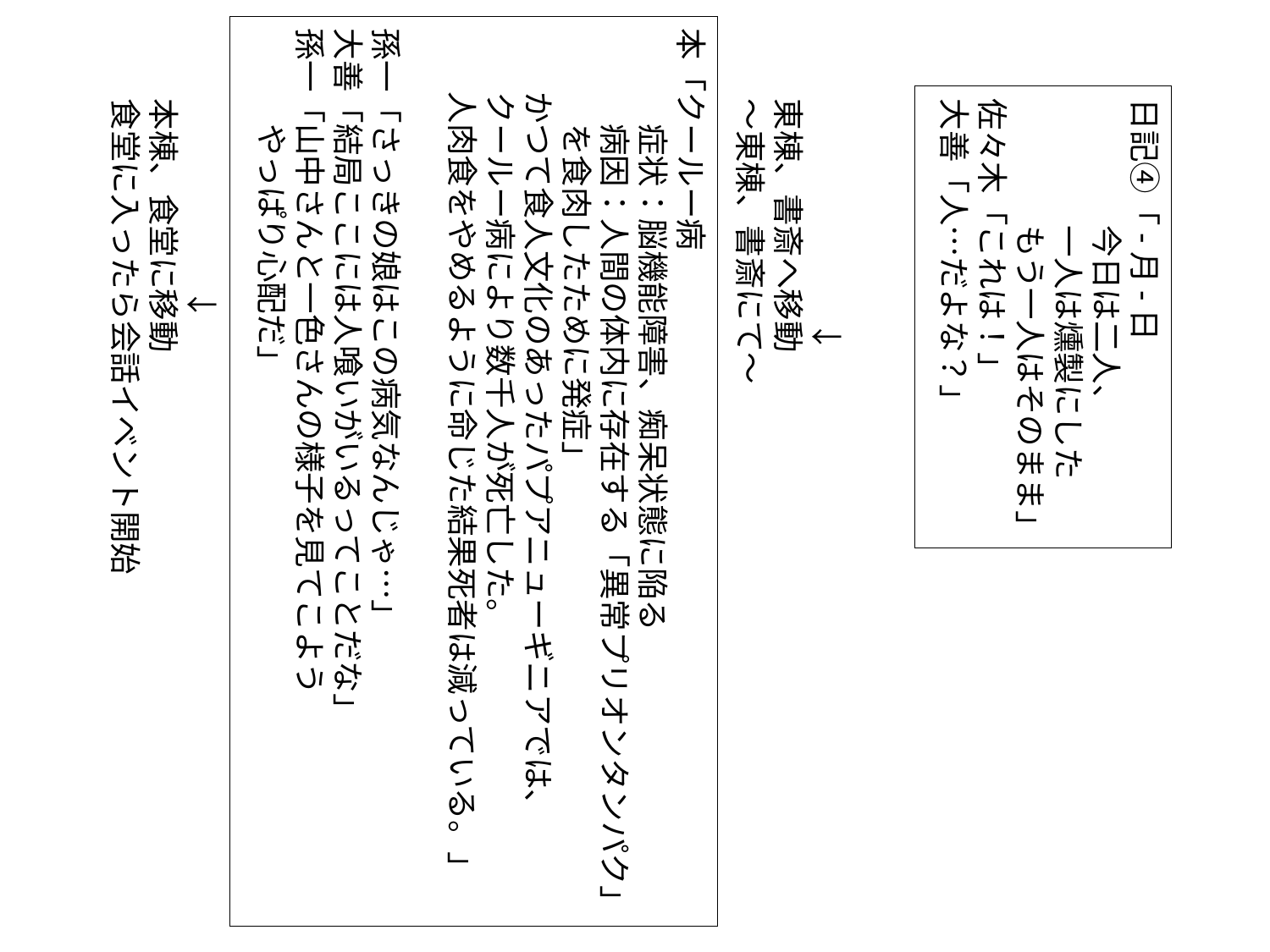

本「クールー病
　　　症状：脳機能障害、痴呆状態に陥る
　　　病因：人間の体内に存在する「異常プリオンタンパク」
　　　を食肉したために発症」
　　かつて食人文化のあったパプアニューギニアでは、
　　クールー病により数千人が死亡した。
　　人肉食をやめるように命じた結果死者は減っている。」

孫一「さっきの娘はこの病気なんじゃ…」
大善「結局ここには人喰いがいるってことだな」
孫一「山中さんと一色さんの様子を見てこよう
　　　やっぱり心配だ」
　　　　　　↓
本棟、食堂に移動
食堂に入ったら会話イベント開始
　　　　　　　↓
東棟、書斎へ移動
～東棟、書斎にて～
日記④「-月-日
　　　　今日は二人、
　　　　一人は燻製にした
　　　　もう一人はそのまま」
佐々木「これは！」
大善「人…だよな？」